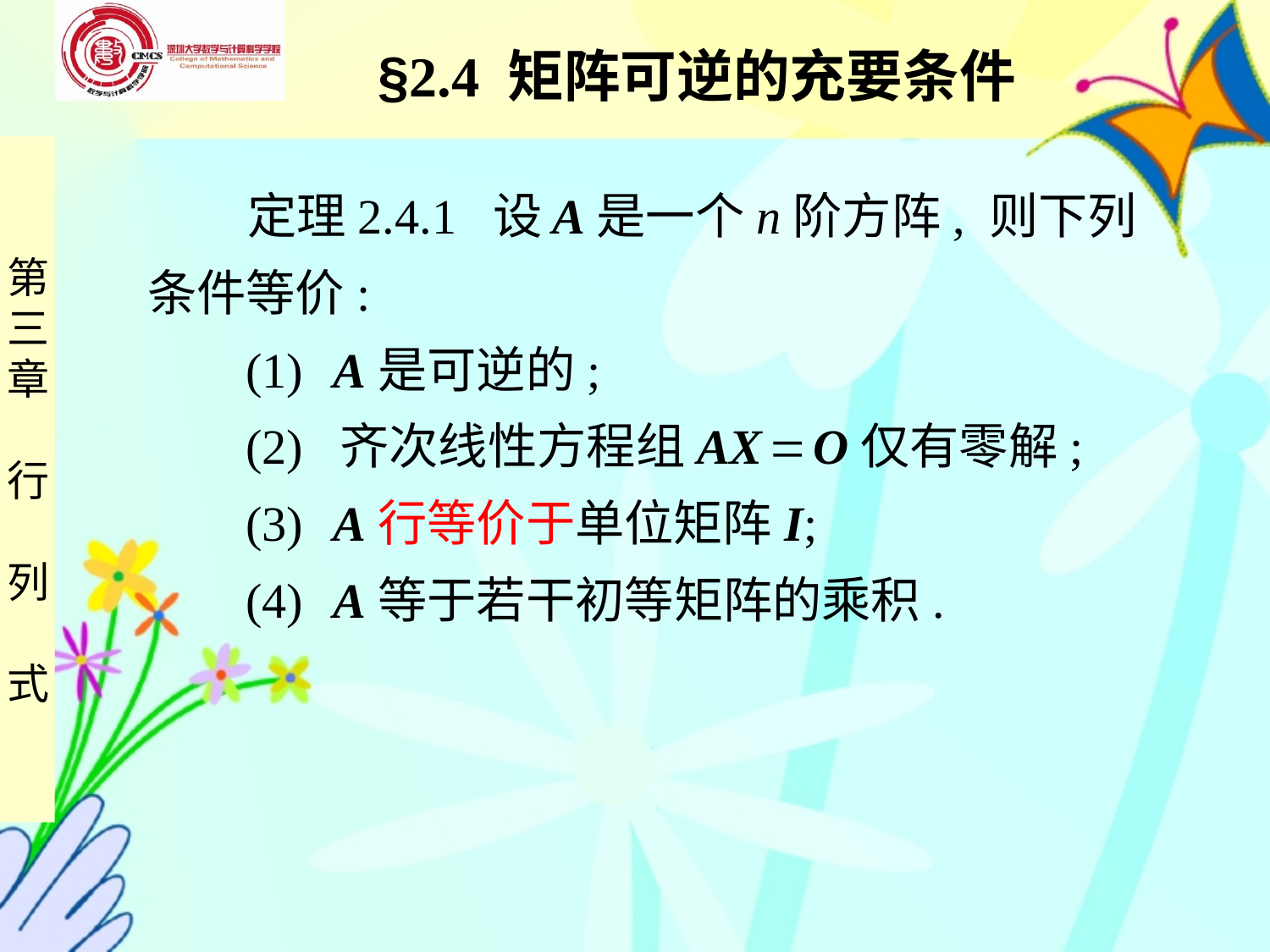

§2.4 矩阵可逆的充要条件
        定理2.4.1  设 A是一个n阶方阵, 则下列条件等价:
        (1)   A是可逆的;
        (2)  齐次线性方程组AX = O仅有零解;
        (3)   A行等价于单位矩阵I;
        (4)   A等于若干初等矩阵的乘积.